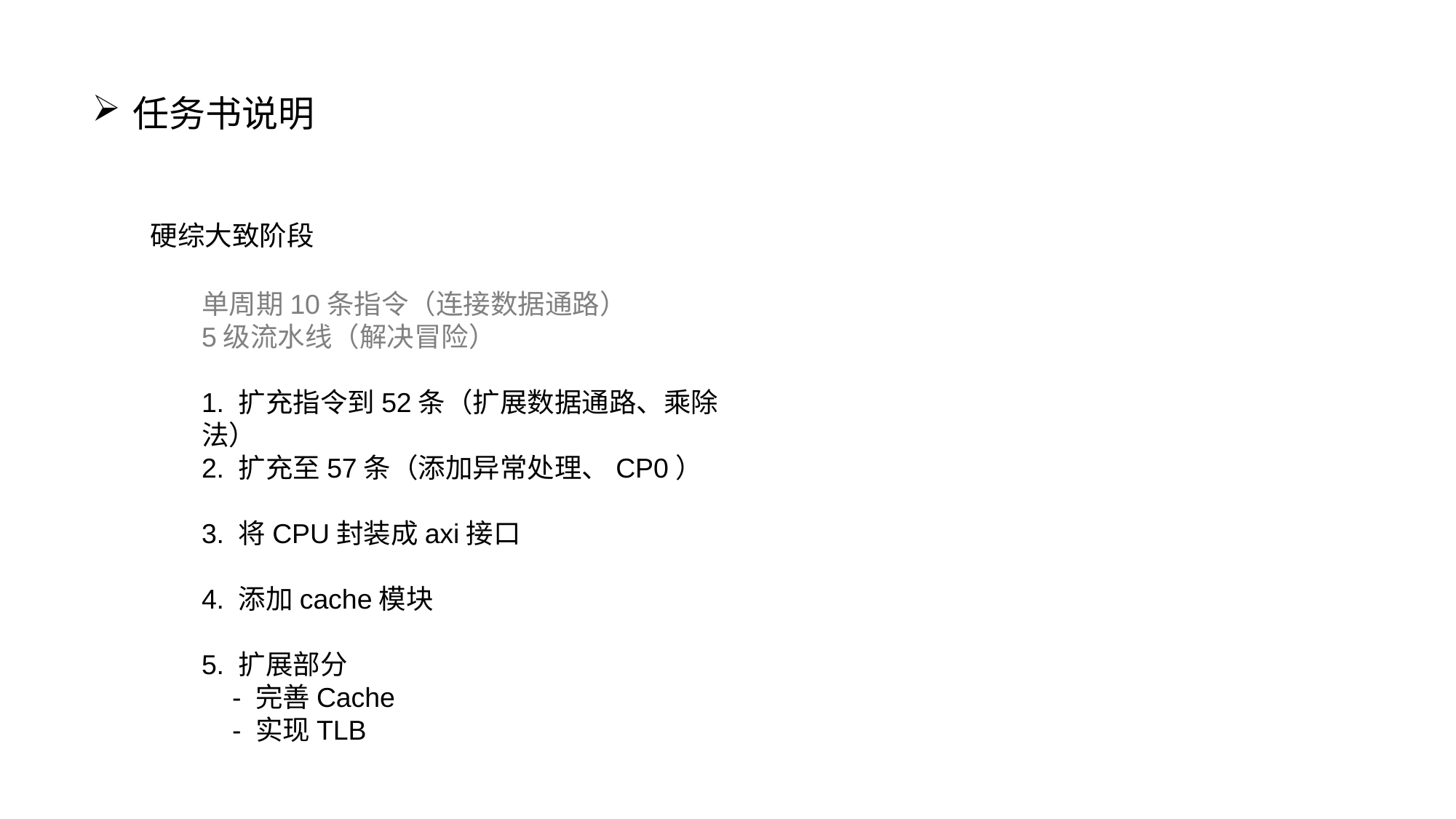

任务书说明
硬综大致阶段
单周期10条指令（连接数据通路）
5级流水线（解决冒险）

1. 扩充指令到52条（扩展数据通路、乘除法）
2. 扩充至57条（添加异常处理、CP0）

3. 将CPU封装成axi接口

4. 添加cache模块

5. 扩展部分
    - 完善Cache
    - 实现TLB